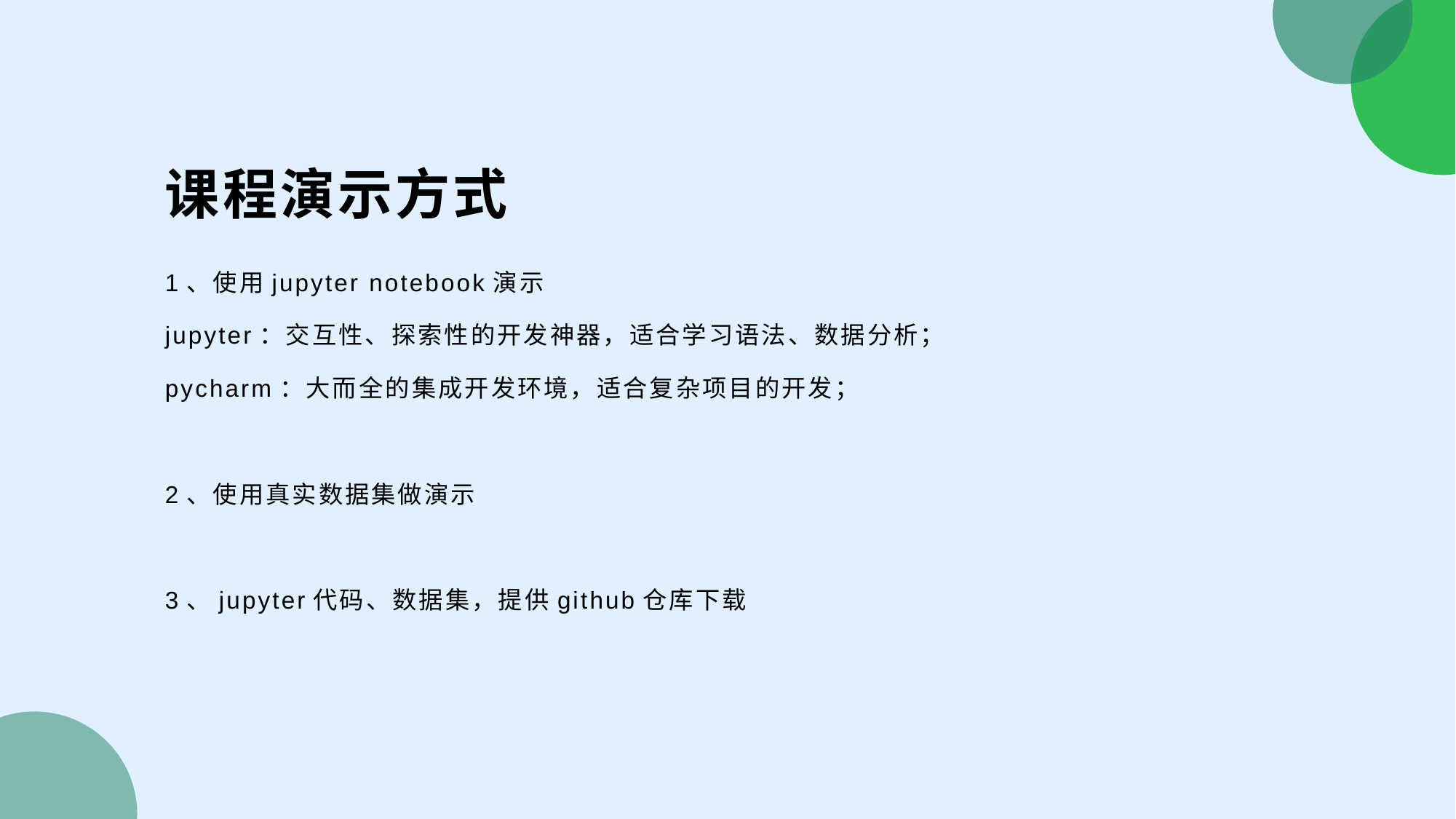

# 课程演示方式
1、使用jupyter notebook演示
jupyter：交互性、探索性的开发神器，适合学习语法、数据分析；
pycharm：大而全的集成开发环境，适合复杂项目的开发；

2、使用真实数据集做演示

3、jupyter代码、数据集，提供github仓库下载